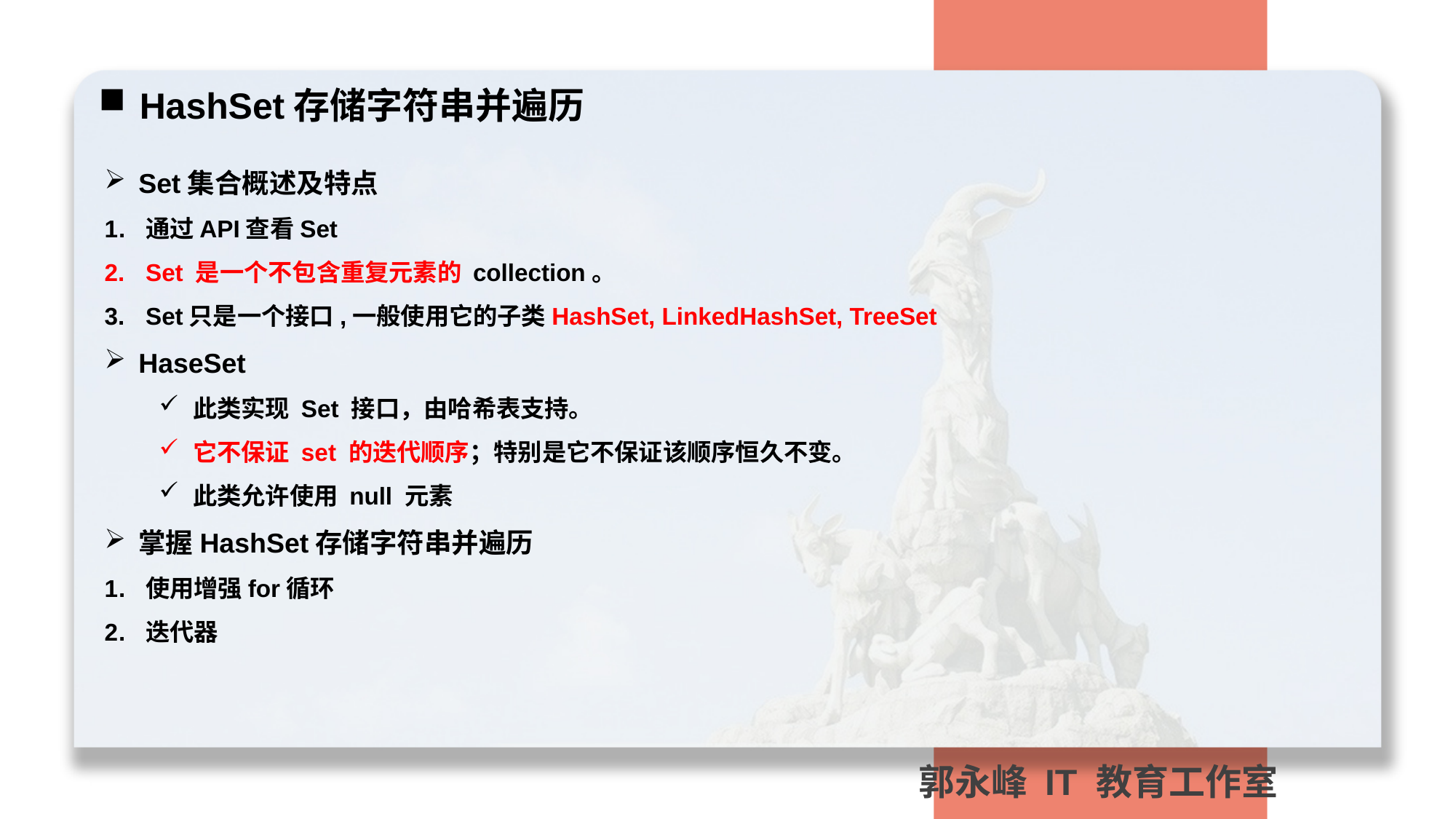

HashSet存储字符串并遍历
Set集合概述及特点
通过API查看Set
Set 是一个不包含重复元素的 collection。
Set只是一个接口,一般使用它的子类HashSet, LinkedHashSet, TreeSet
HaseSet
此类实现 Set 接口，由哈希表支持。
它不保证 set 的迭代顺序；特别是它不保证该顺序恒久不变。
此类允许使用 null 元素
掌握HashSet存储字符串并遍历
使用增强for循环
迭代器